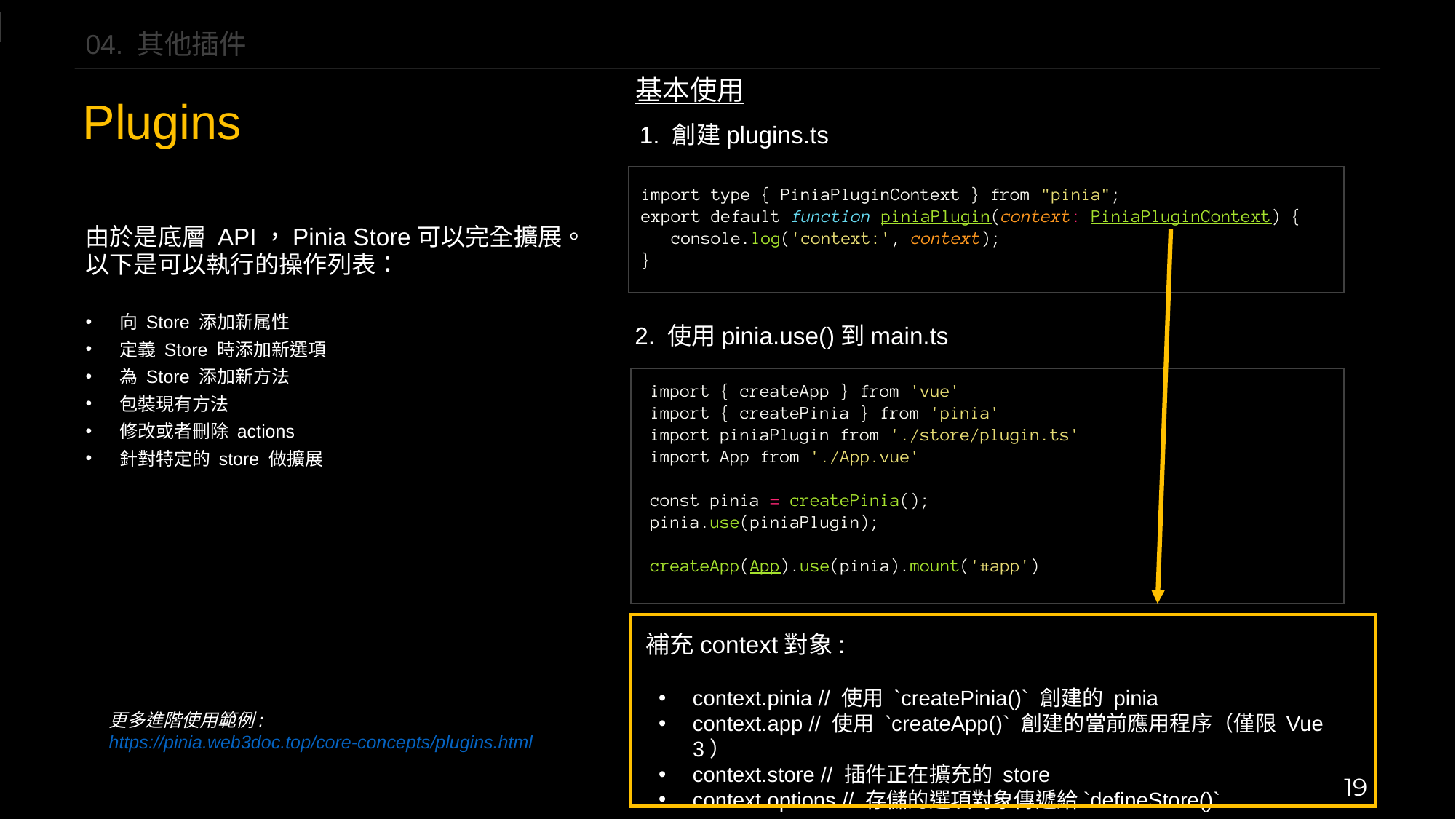

04. 其他插件
Plugins
基本使用
1. 創建plugins.ts

import type { PiniaPluginContext } from "pinia";
export default function piniaPlugin(context: PiniaPluginContext) {
   console.log('context:', context);
}
由於是底層 API，Pinia Store可以完全擴展。
以下是可以執行的操作列表：

向 Store 添加新属性
定義 Store 時添加新選項
為 Store 添加新方法
包裝現有方法
修改或者刪除 actions
針對特定的 store 做擴展
2. 使用pinia.use()到main.ts

import { createApp } from 'vue'
import { createPinia } from 'pinia'
import piniaPlugin from './store/plugin.ts'
import App from './App.vue'
const pinia = createPinia();
pinia.use(piniaPlugin);
createApp(App).use(pinia).mount('#app')

補充context對象:
context.pinia // 使用 `createPinia()` 創建的 pinia
context.app // 使用 `createApp()` 創建的當前應用程序（僅限 Vue 3）
context.store // 插件正在擴充的 store
context.options // 存儲的選項對象傳遞給`defineStore()`
更多進階使用範例:
https://pinia.web3doc.top/core-concepts/plugins.html